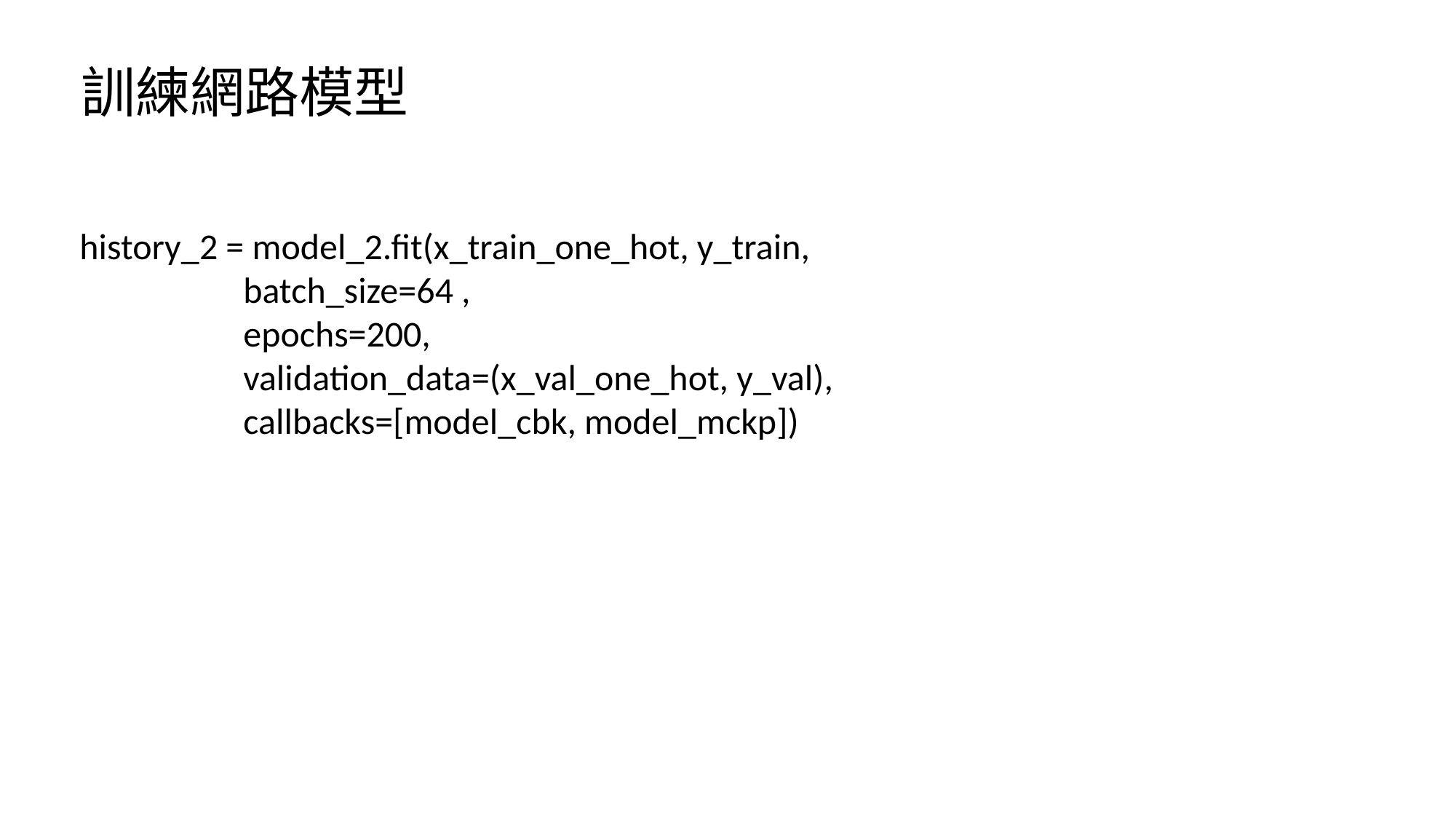

訓練網路模型
history_2 = model_2.fit(x_train_one_hot, y_train,
                    batch_size=64 ,
                    epochs=200,
                    validation_data=(x_val_one_hot, y_val),
                    callbacks=[model_cbk, model_mckp])